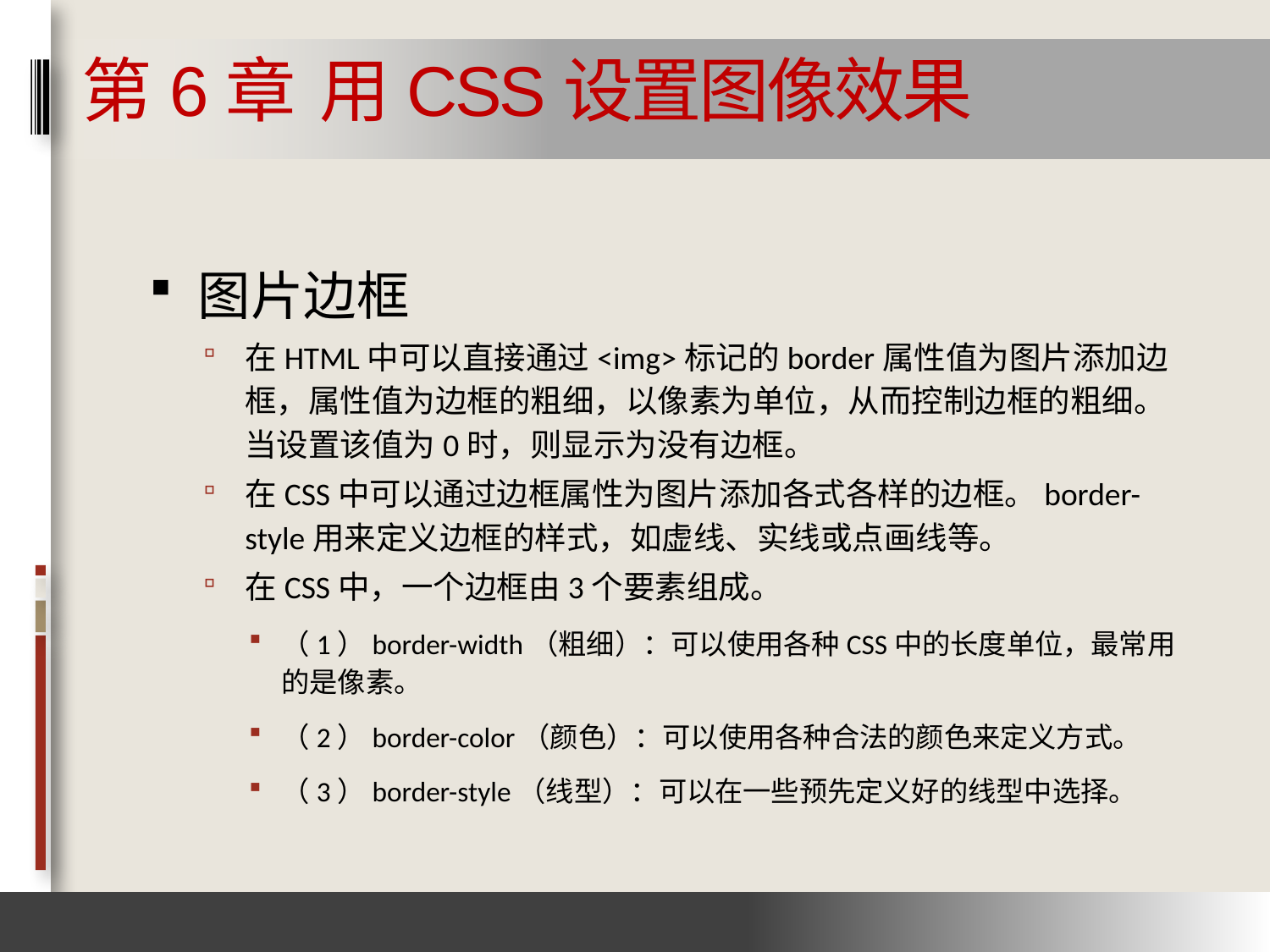

# 第6章  用CSS设置图像效果
图片边框
在HTML中可以直接通过<img>标记的border属性值为图片添加边框，属性值为边框的粗细，以像素为单位，从而控制边框的粗细。当设置该值为0时，则显示为没有边框。
在CSS中可以通过边框属性为图片添加各式各样的边框。border-style用来定义边框的样式，如虚线、实线或点画线等。
在CSS中，一个边框由3个要素组成。
（1）border-width（粗细）：可以使用各种CSS中的长度单位，最常用的是像素。
（2）border-color（颜色）：可以使用各种合法的颜色来定义方式。
（3）border-style（线型）：可以在一些预先定义好的线型中选择。